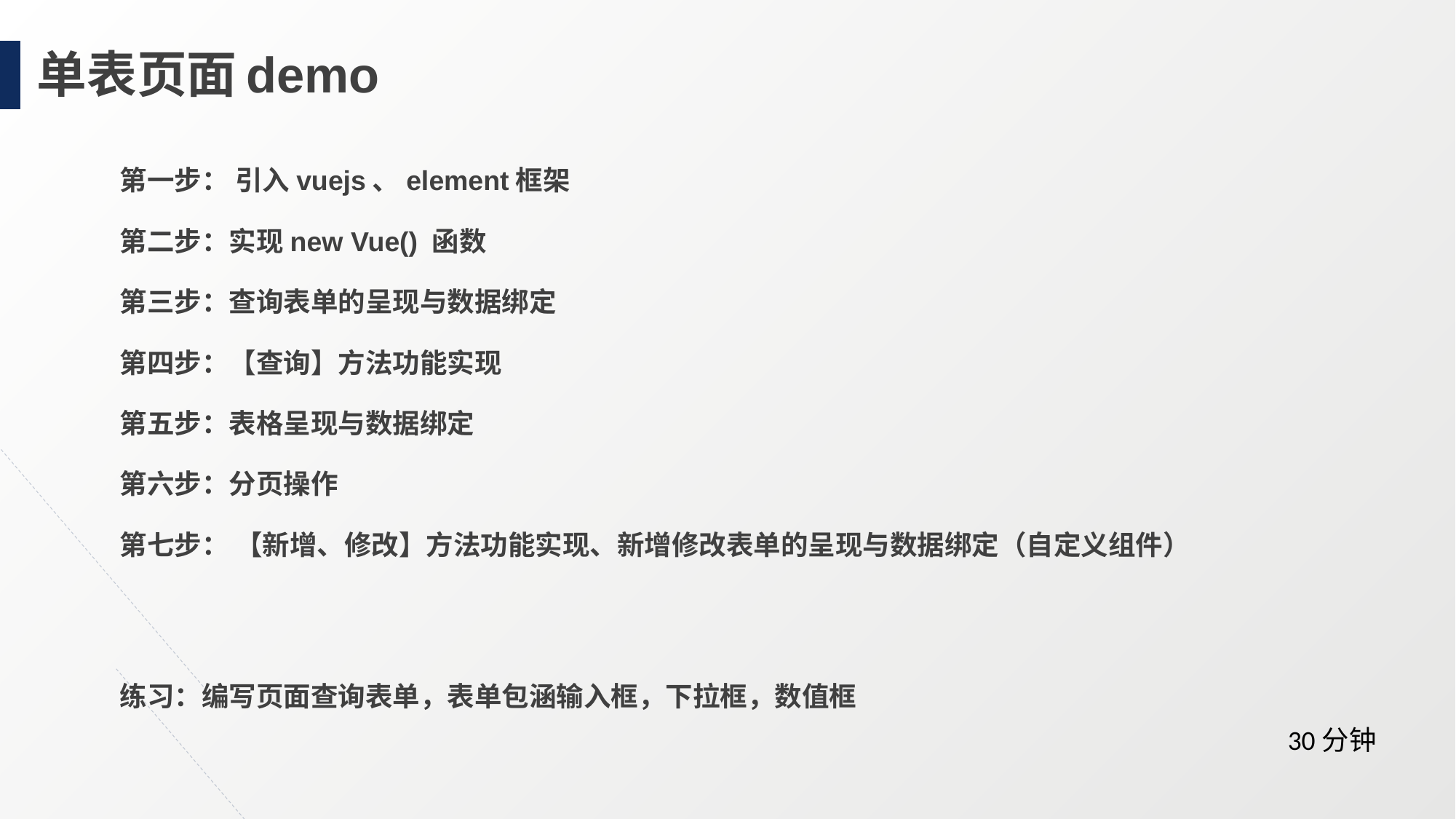

# 单表页面demo
第一步： 引入vuejs、element框架

第二步：实现new Vue() 函数

第三步：查询表单的呈现与数据绑定

第四步：【查询】方法功能实现

第五步：表格呈现与数据绑定

第六步：分页操作

第七步： 【新增、修改】方法功能实现、新增修改表单的呈现与数据绑定（自定义组件）

练习：编写页面查询表单，表单包涵输入框，下拉框，数值框
30分钟